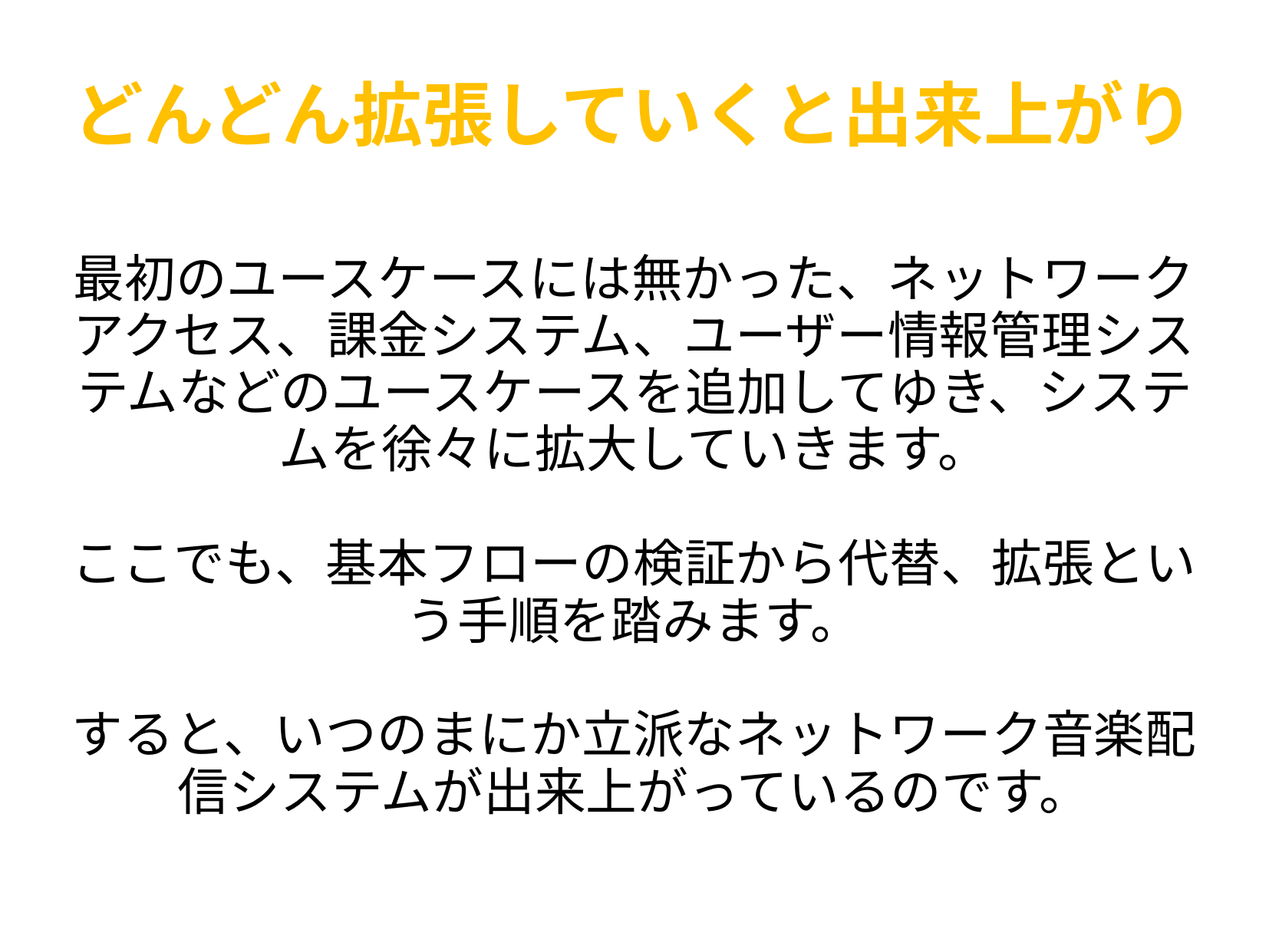

# どんどん拡張していくと出来上がり
最初のユースケースには無かった、ネットワークアクセス、課金システム、ユーザー情報管理システムなどのユースケースを追加してゆき、システムを徐々に拡大していきます。

ここでも、基本フローの検証から代替、拡張という手順を踏みます。

すると、いつのまにか立派なネットワーク音楽配信システムが出来上がっているのです。